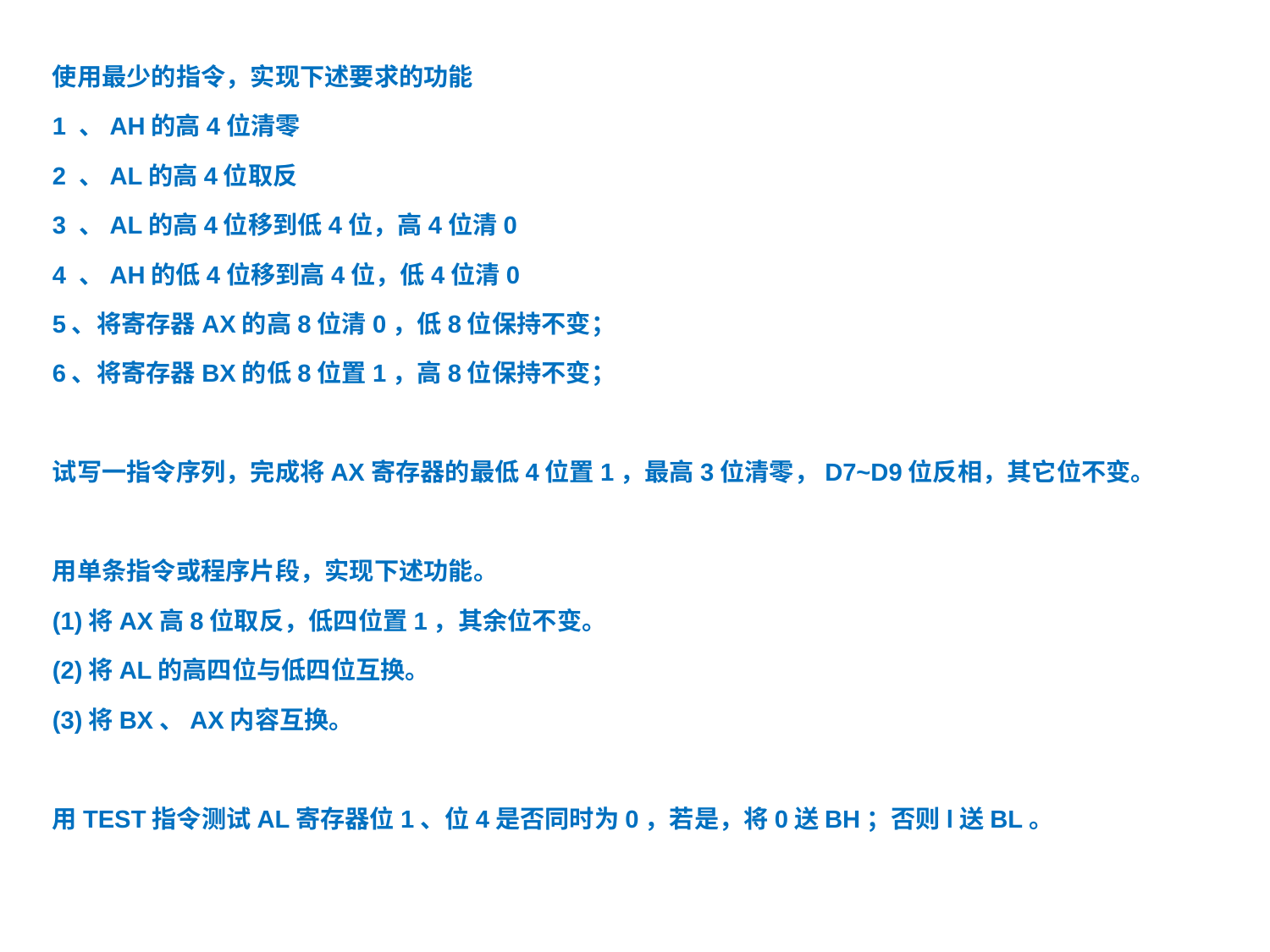

使用最少的指令，实现下述要求的功能
1 、AH的高4位清零
2 、AL的高4位取反
3 、AL的高4位移到低4位，高4位清0
4 、AH的低4位移到高4位，低4位清0
5、将寄存器AX的高8位清0，低8位保持不变；
6、将寄存器BX的低8位置1，高8位保持不变；

试写一指令序列，完成将AX寄存器的最低4位置1，最高3位清零，D7~D9位反相，其它位不变。

用单条指令或程序片段，实现下述功能。
(1)将AX高8位取反，低四位置1，其余位不变。
(2)将AL的高四位与低四位互换。
(3)将BX、AX内容互换。

用TEST指令测试AL寄存器位1、位4是否同时为0，若是，将0送BH；否则l送BL。